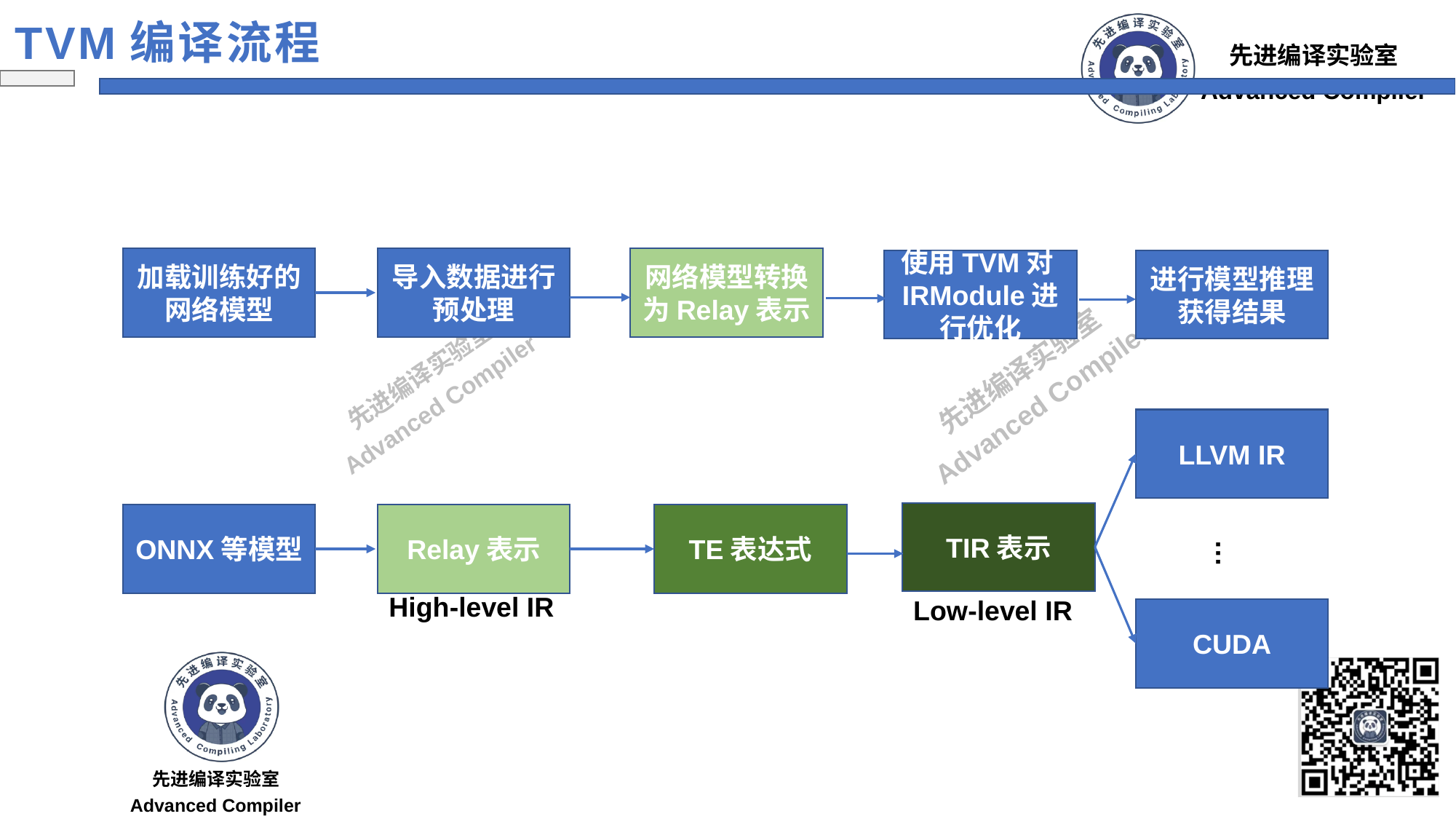

TVM编译流程

导入数据进行预处理
网络模型转换为Relay表示
加载训练好的网络模型
进行模型推理
获得结果
使用TVM对IRModule进行优化
LLVM IR
TIR表示
Relay表示
TE表达式
ONNX等模型
…
High-level IR
Low-level IR
CUDA